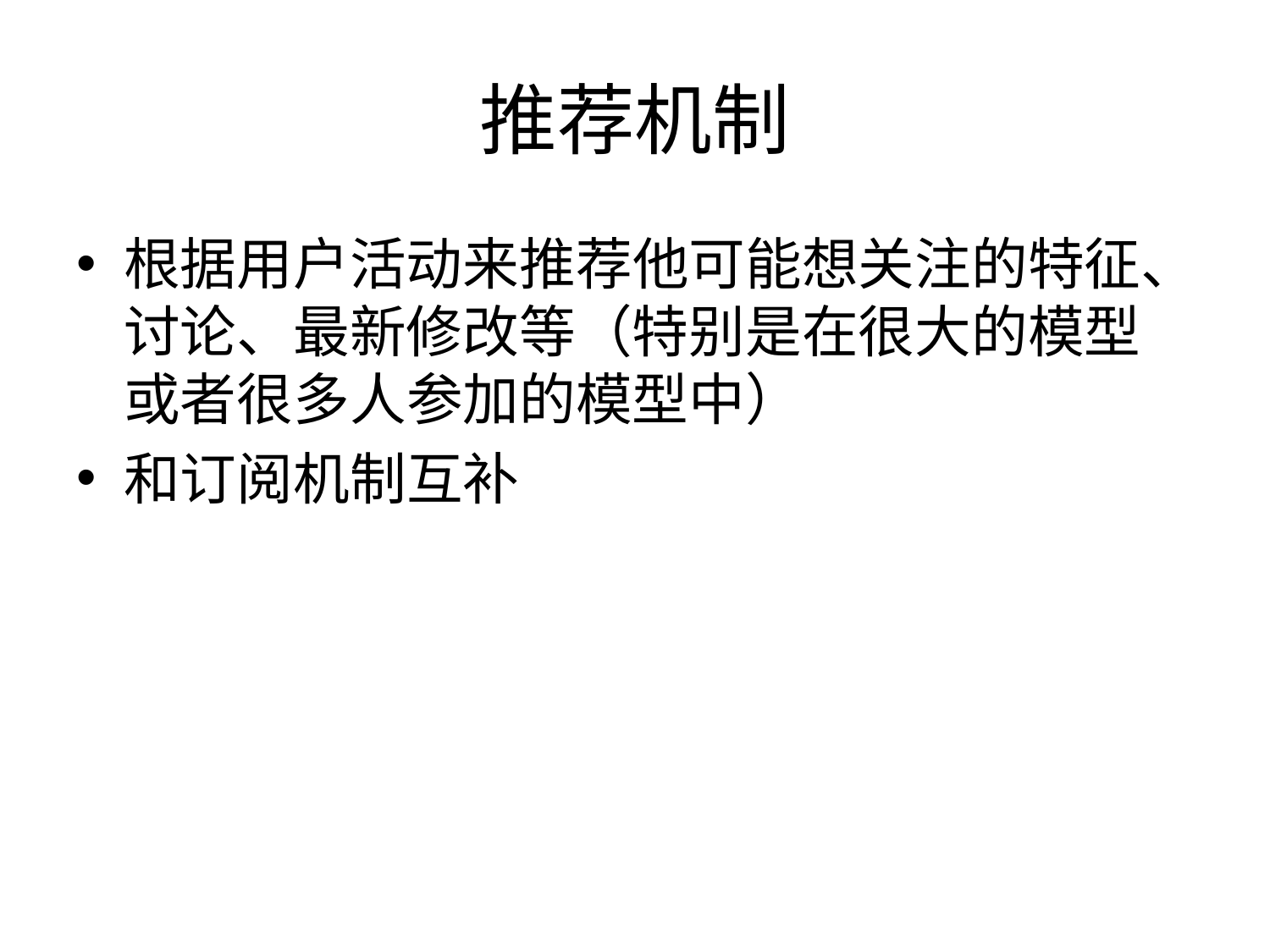

# 推荐机制
根据用户活动来推荐他可能想关注的特征、讨论、最新修改等（特别是在很大的模型或者很多人参加的模型中）
和订阅机制互补